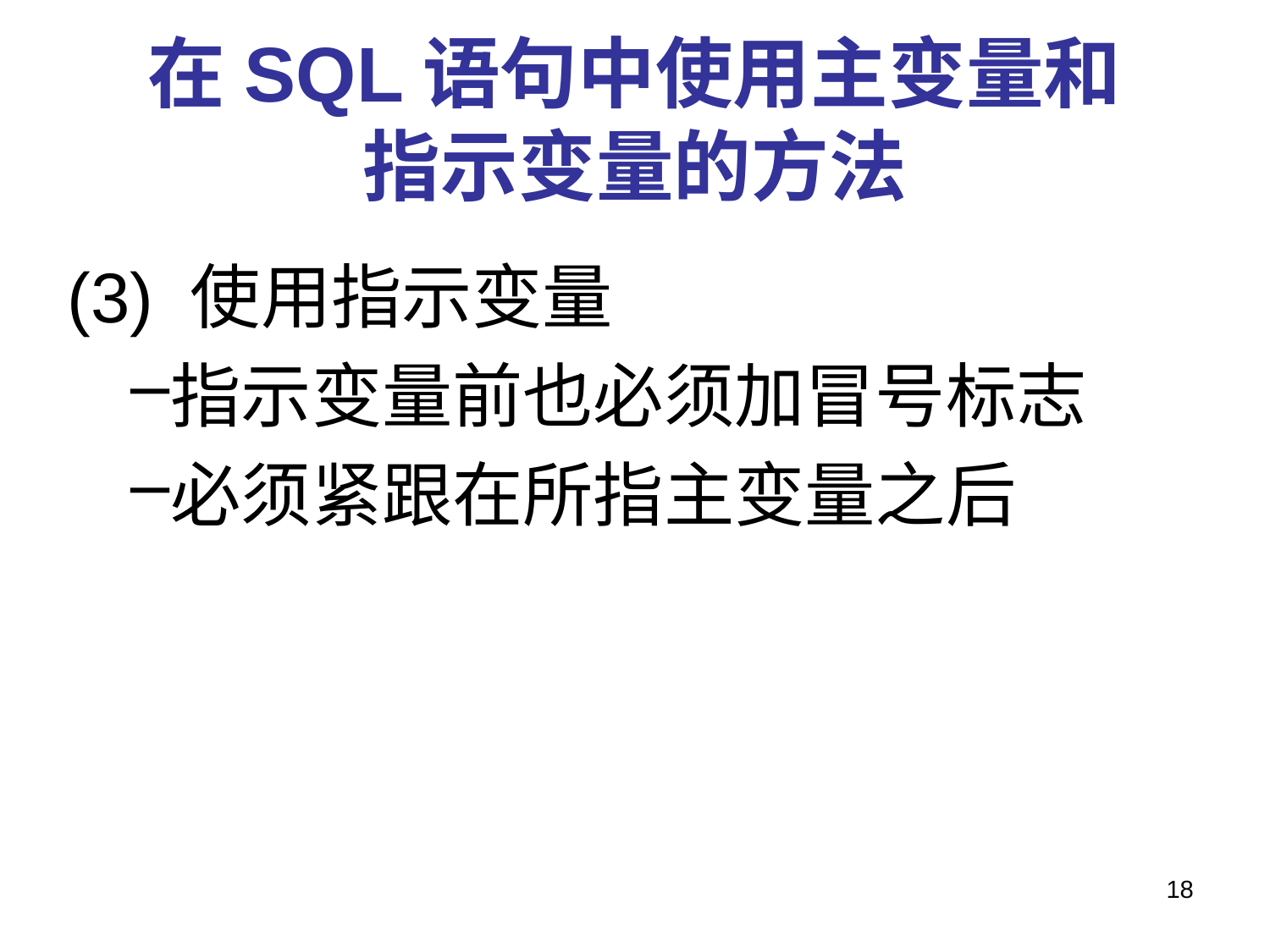

# 在SQL语句中使用主变量和 指示变量的方法
(3) 使用指示变量
指示变量前也必须加冒号标志
必须紧跟在所指主变量之后

18